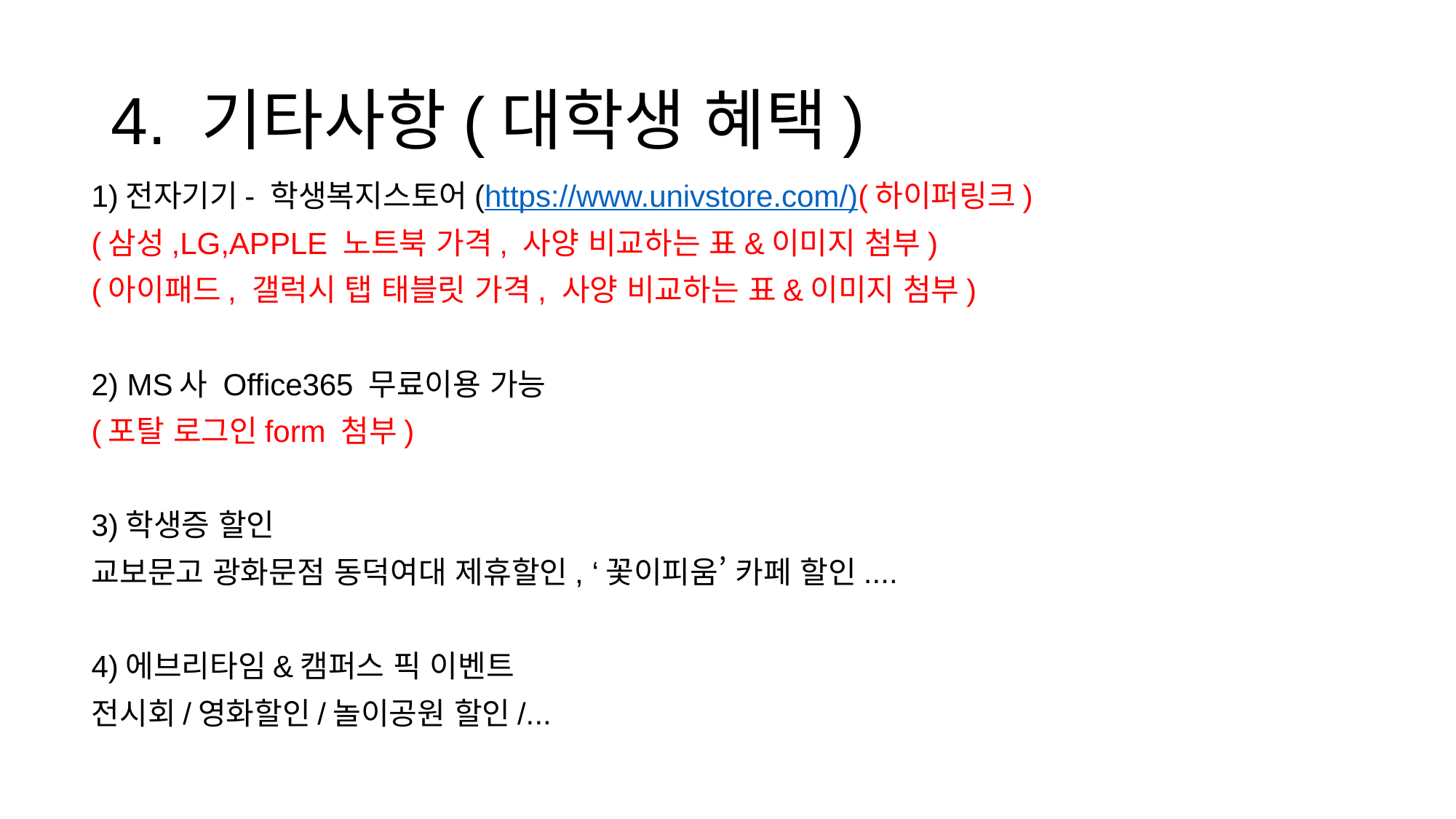

# 4. 기타사항(대학생 혜택)
1)전자기기- 학생복지스토어(https://www.univstore.com/)(하이퍼링크)
(삼성,LG,APPLE 노트북 가격, 사양 비교하는 표&이미지 첨부)
(아이패드, 갤럭시 탭 태블릿 가격, 사양 비교하는 표&이미지 첨부)

2) MS사 Office365 무료이용 가능
(포탈 로그인form 첨부)

3)학생증 할인
교보문고 광화문점 동덕여대 제휴할인, ‘꽃이피움’ 카페 할인....

4)에브리타임&캠퍼스 픽 이벤트
전시회/영화할인/놀이공원 할인/...